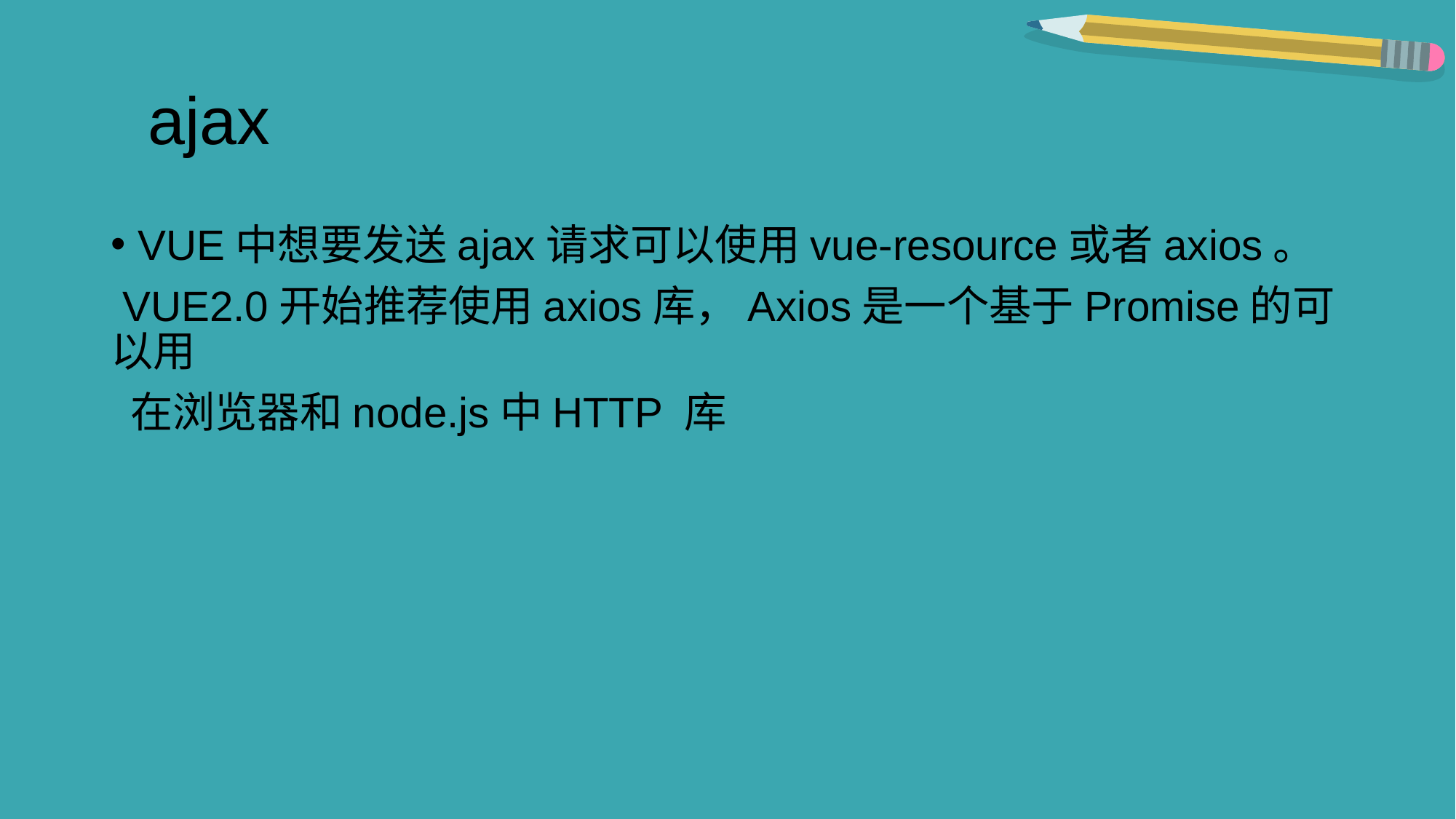

# ajax
VUE中想要发送ajax请求可以使用vue-resource或者axios。
 VUE2.0开始推荐使用axios库，Axios是一个基于Promise的可以用
 在浏览器和node.js中HTTP 库